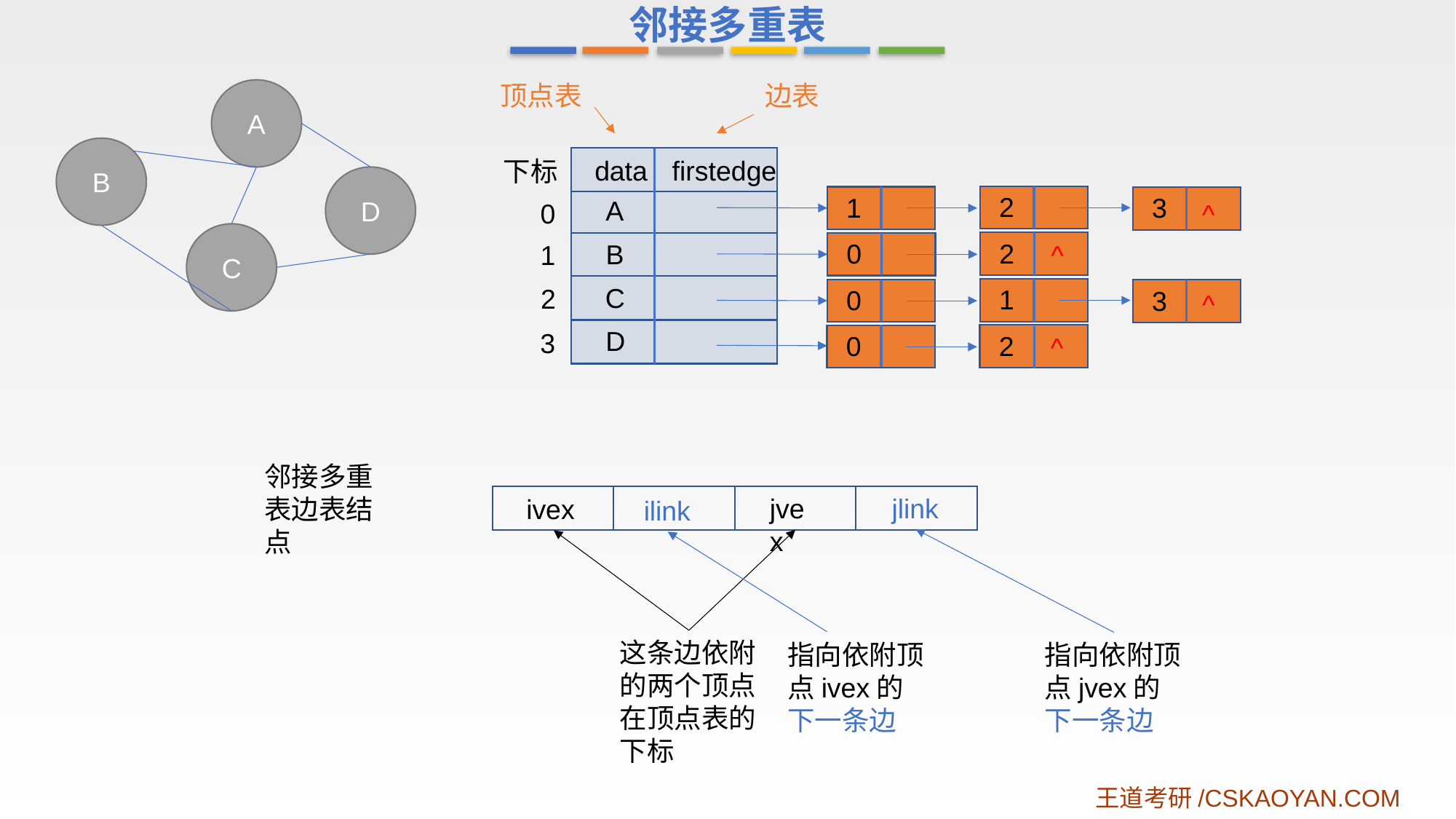

邻接多重表

顶点表
边表
A
B
data

firstedge
下标
D
2
1
3

A
0

^
C
2
0
B
1

^

C

2
1
0
3

^
D

3
2
0

^

邻接多重表边表结点
jvex
jlink

ivex
ilink
这条边依附的两个顶点在顶点表的下标
指向依附顶点ivex的下一条边
指向依附顶点jvex的下一条边
王道考研/CSKAOYAN.COM